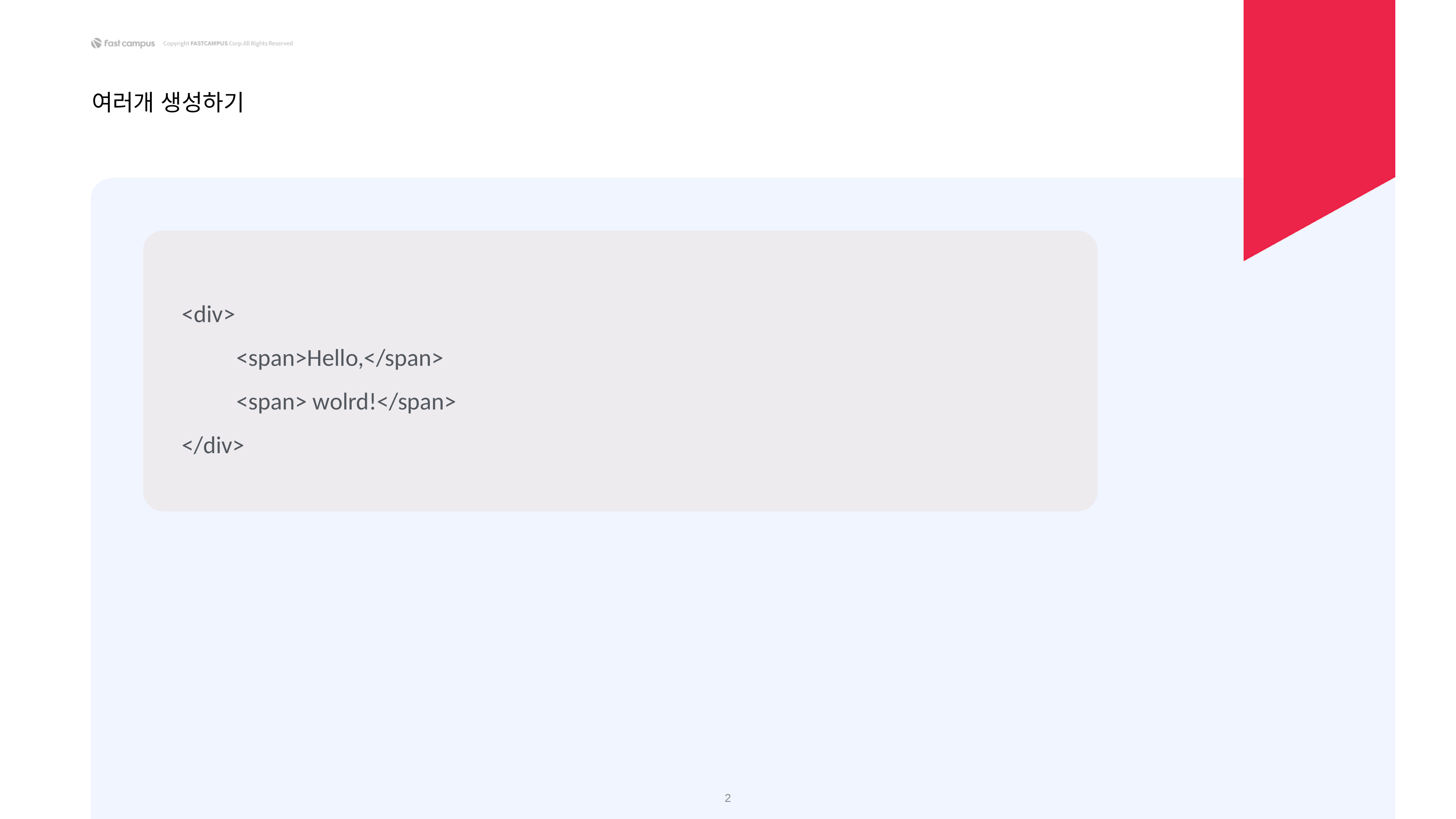

여러개 생성하기
<div>
	<span>Hello,</span>
	<span> wolrd!</span>
</div>
const element = <h1>Hello, world!</h1>;

문자도 HTML도 아닌 JavaScript의 확장 문법
2